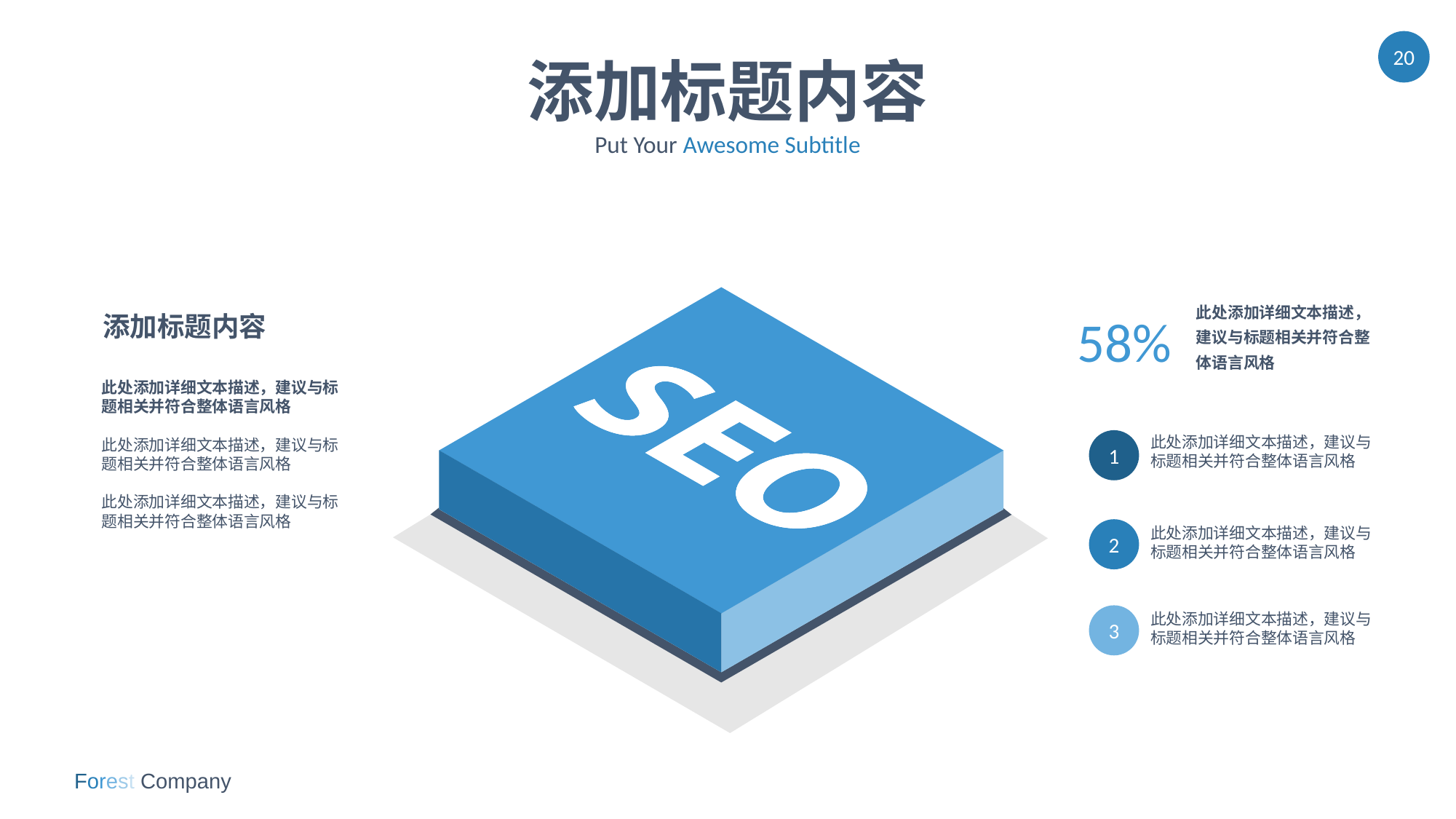

添加标题内容
Put Your Awesome Subtitle

此处添加详细文本描述，建议与标题相关并符合整体语言风格
58%
添加标题内容
此处添加详细文本描述，建议与标题相关并符合整体语言风格

此处添加详细文本描述，建议与标题相关并符合整体语言风格

此处添加详细文本描述，建议与标题相关并符合整体语言风格
此处添加详细文本描述，建议与标题相关并符合整体语言风格
1
此处添加详细文本描述，建议与标题相关并符合整体语言风格
2
此处添加详细文本描述，建议与标题相关并符合整体语言风格
3
Forest Company